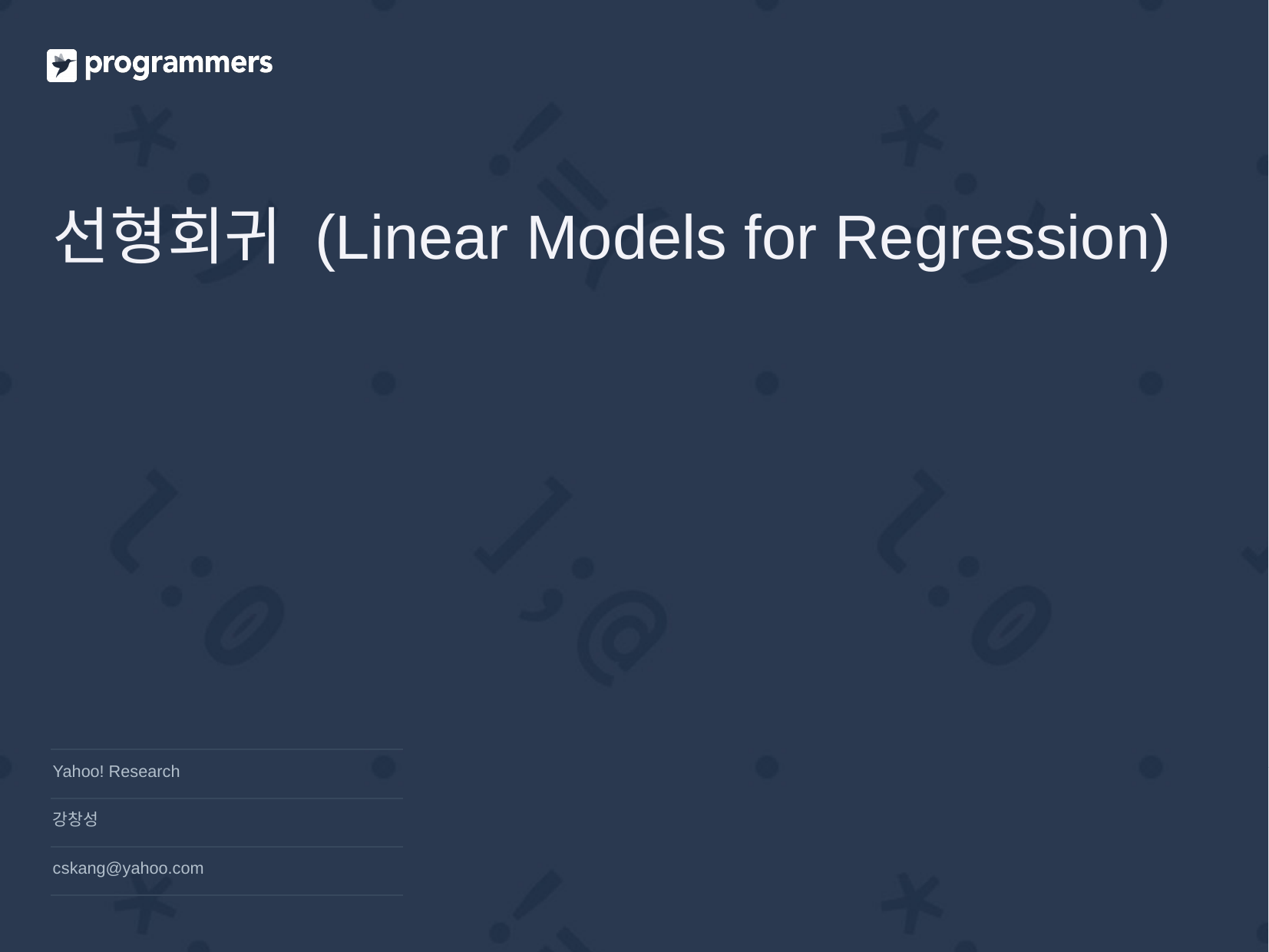

# 선형회귀 (Linear Models for Regression)

Yahoo! Research
강창성
cskang@yahoo.com